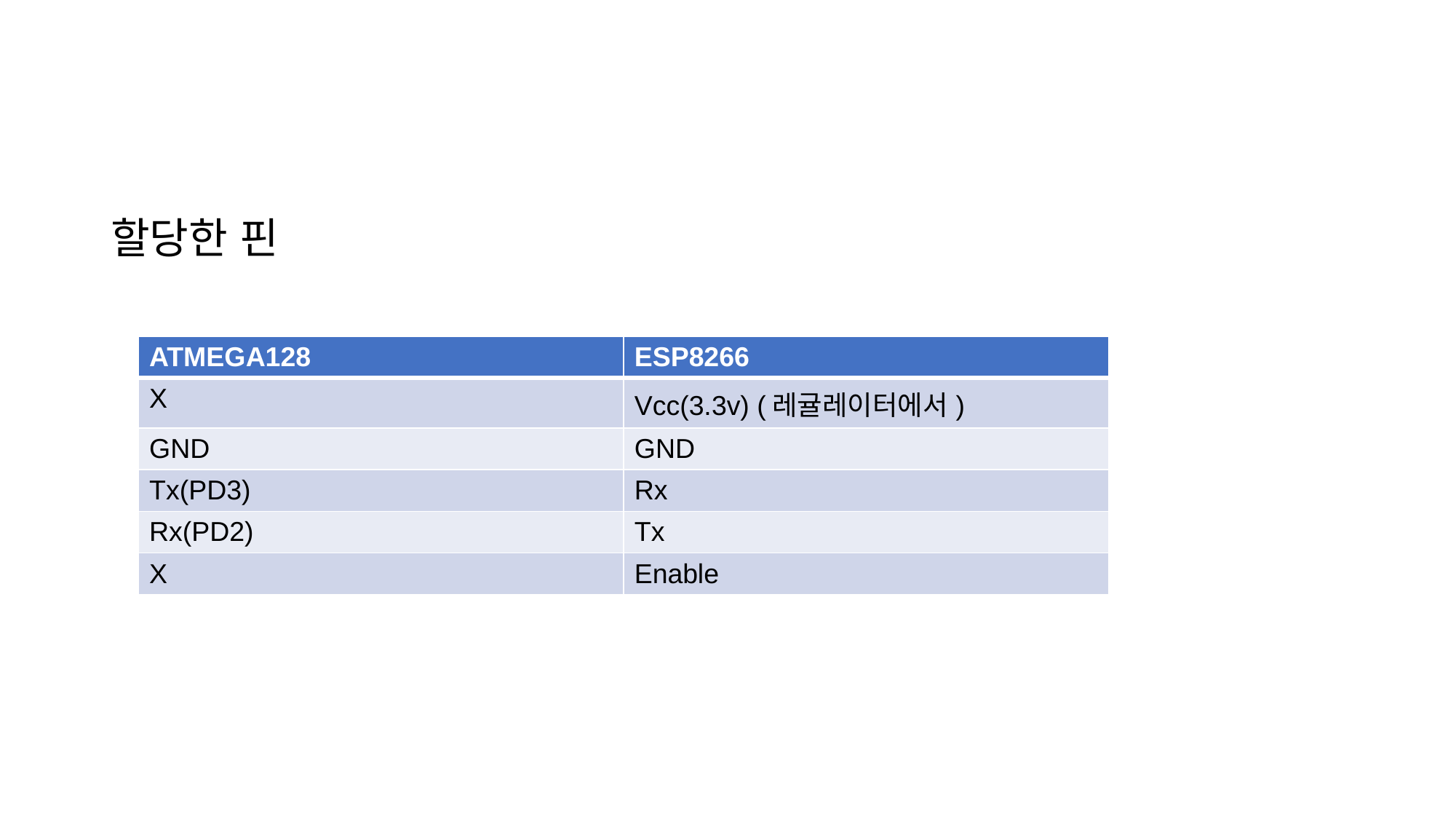

할당한 핀

| ATMEGA128 | ESP8266 |
| --- | --- |
| X | Vcc(3.3v) (레귤레이터에서) |
| GND | GND |
| Tx(PD3) | Rx |
| Rx(PD2) | Tx |
| X | Enable |